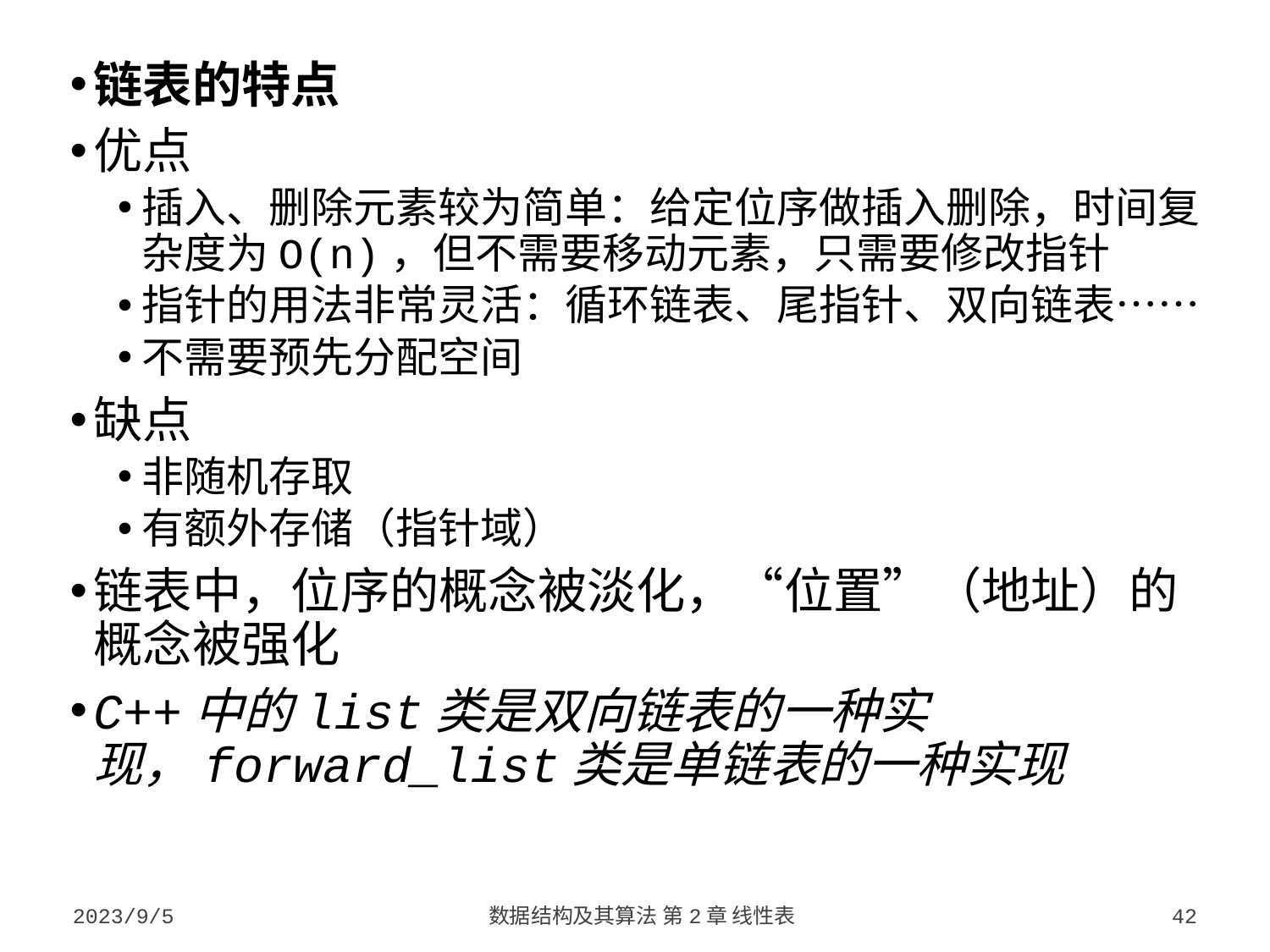

链表的特点
优点
插入、删除元素较为简单：给定位序做插入删除，时间复杂度为O(n)，但不需要移动元素，只需要修改指针
指针的用法非常灵活：循环链表、尾指针、双向链表……
不需要预先分配空间
缺点
非随机存取
有额外存储（指针域）
链表中，位序的概念被淡化，“位置”（地址）的概念被强化
C++中的list类是双向链表的一种实现，forward_list类是单链表的一种实现
2023/9/5
数据结构及其算法 第2章 线性表
42